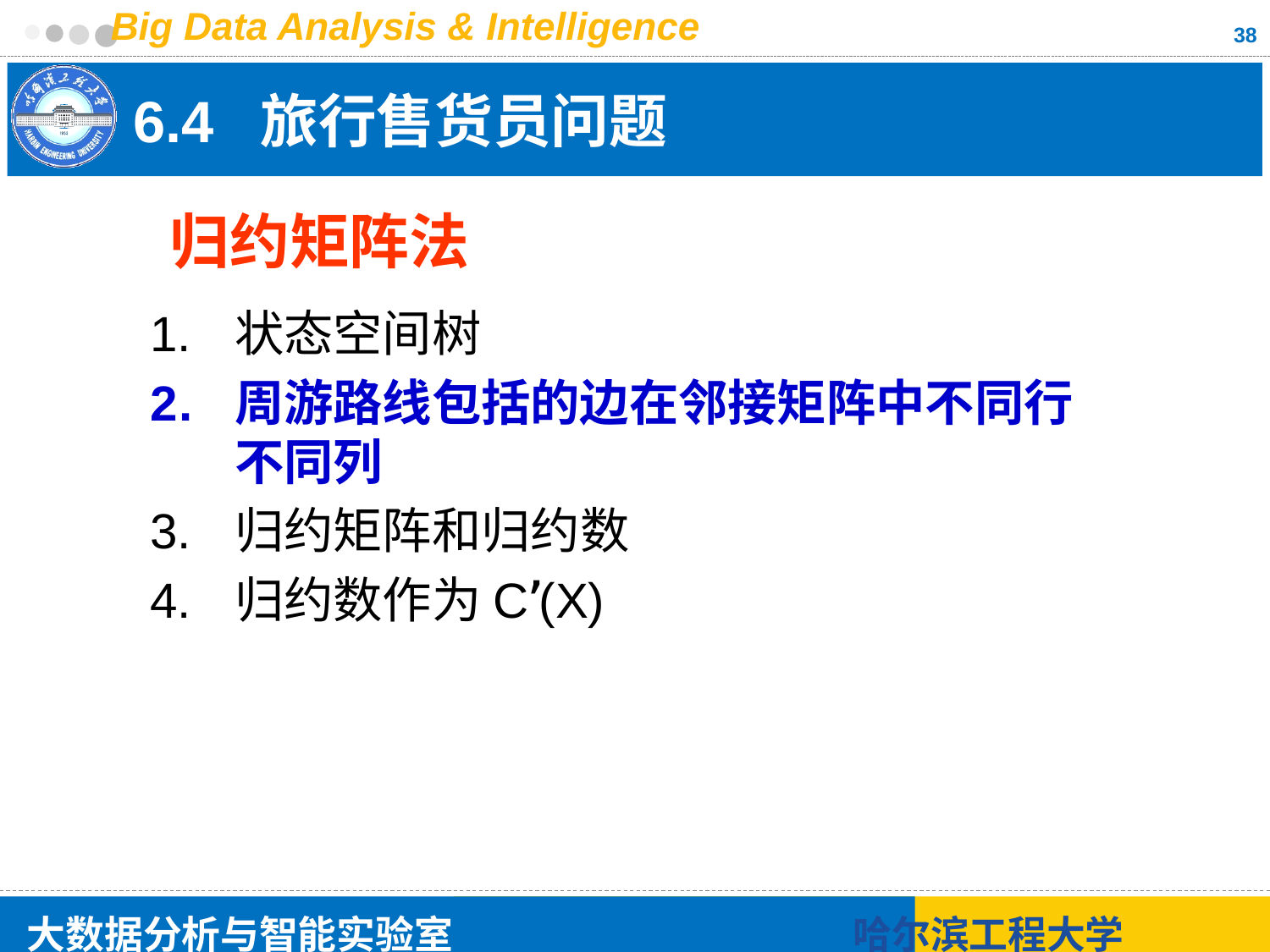

38
# 6.4  旅行售货员问题
归约矩阵法
状态空间树
周游路线包括的边在邻接矩阵中不同行不同列
归约矩阵和归约数
归约数作为C’(X)